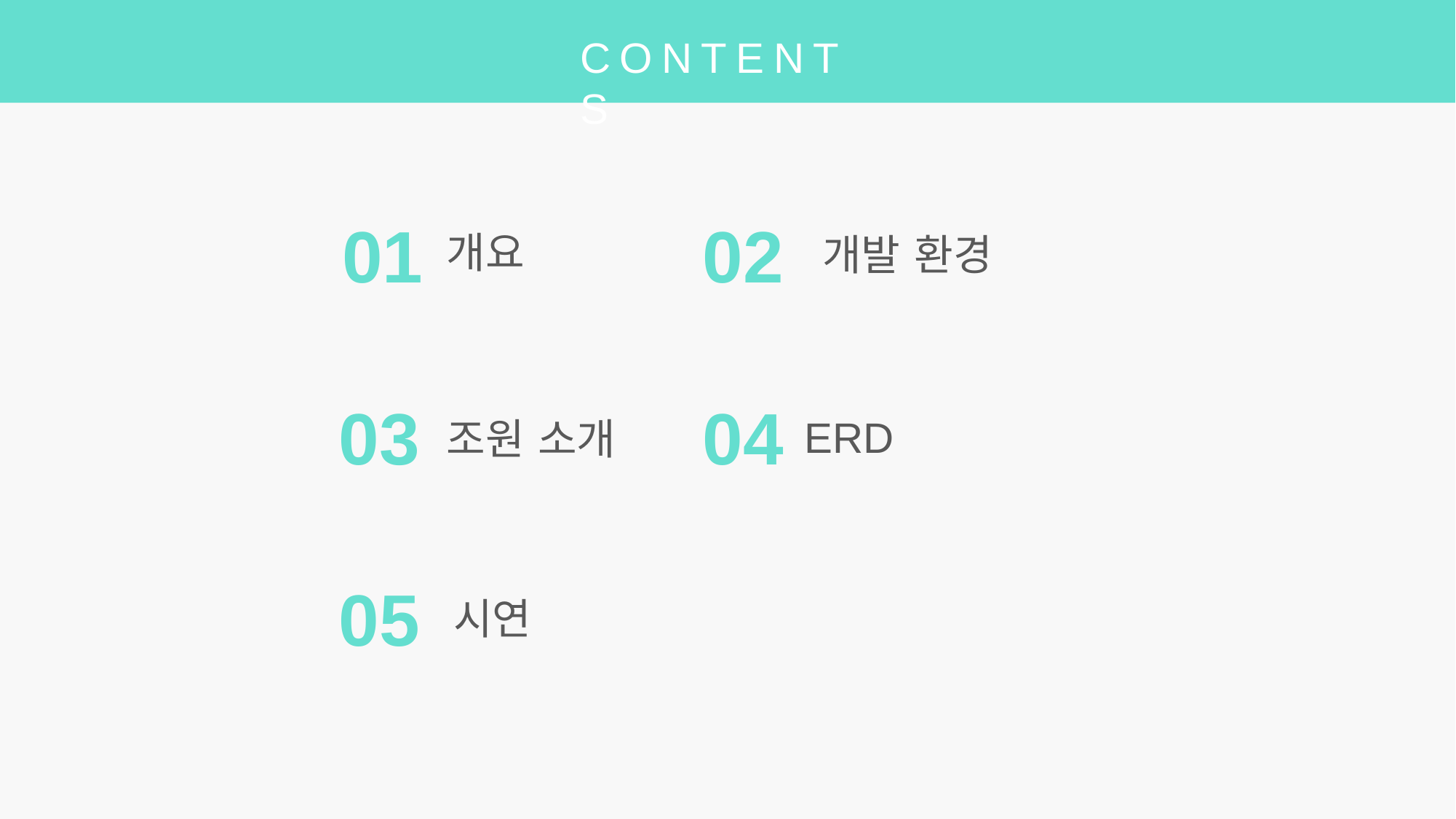

CONTENTS
01
개요
02
개발 환경
04
ERD
03
조원 소개

05
시연